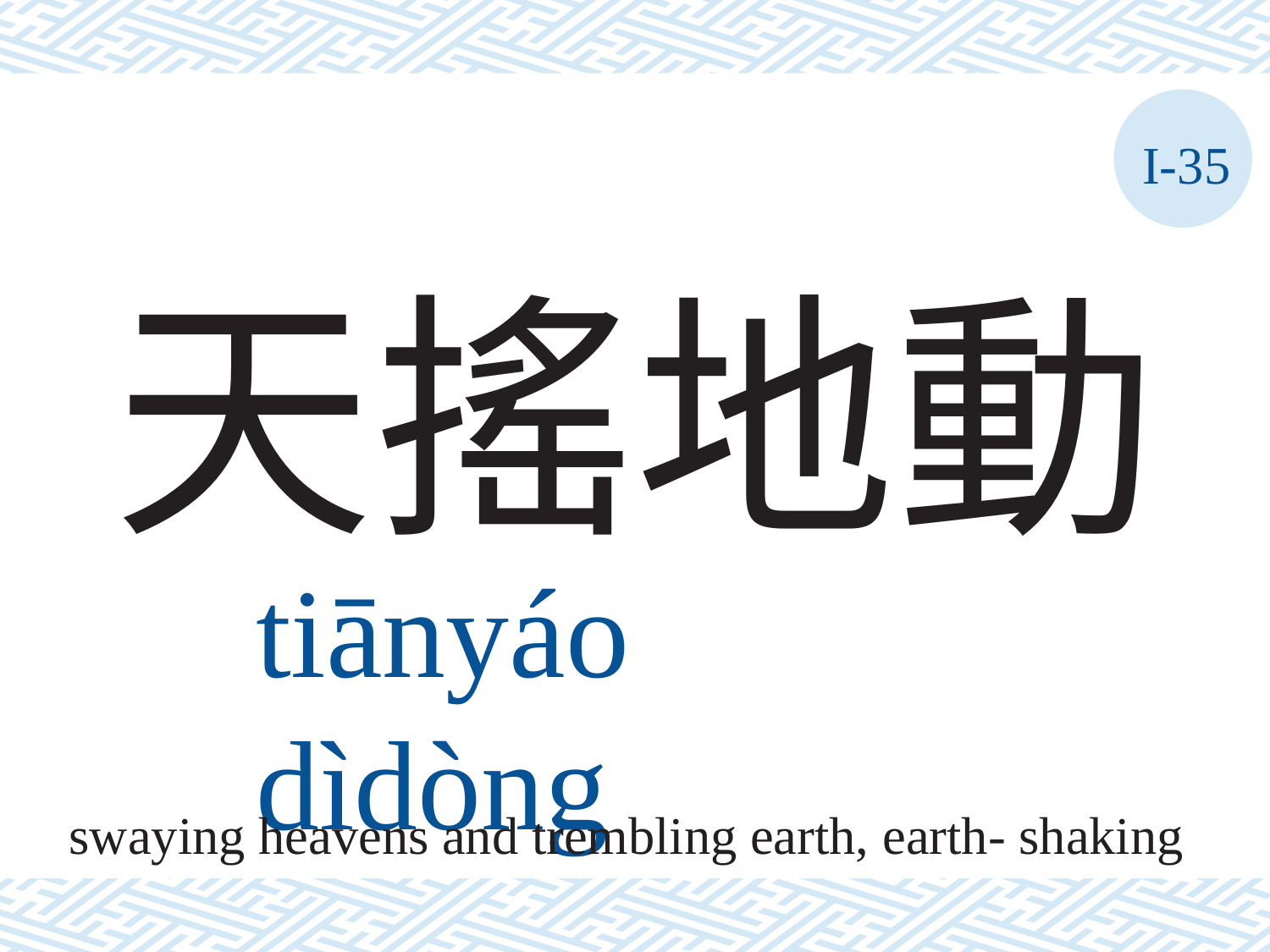

I-35
天搖地動
tiānyáo	dìdòng
swaying heavens and trembling earth, earth- shaking